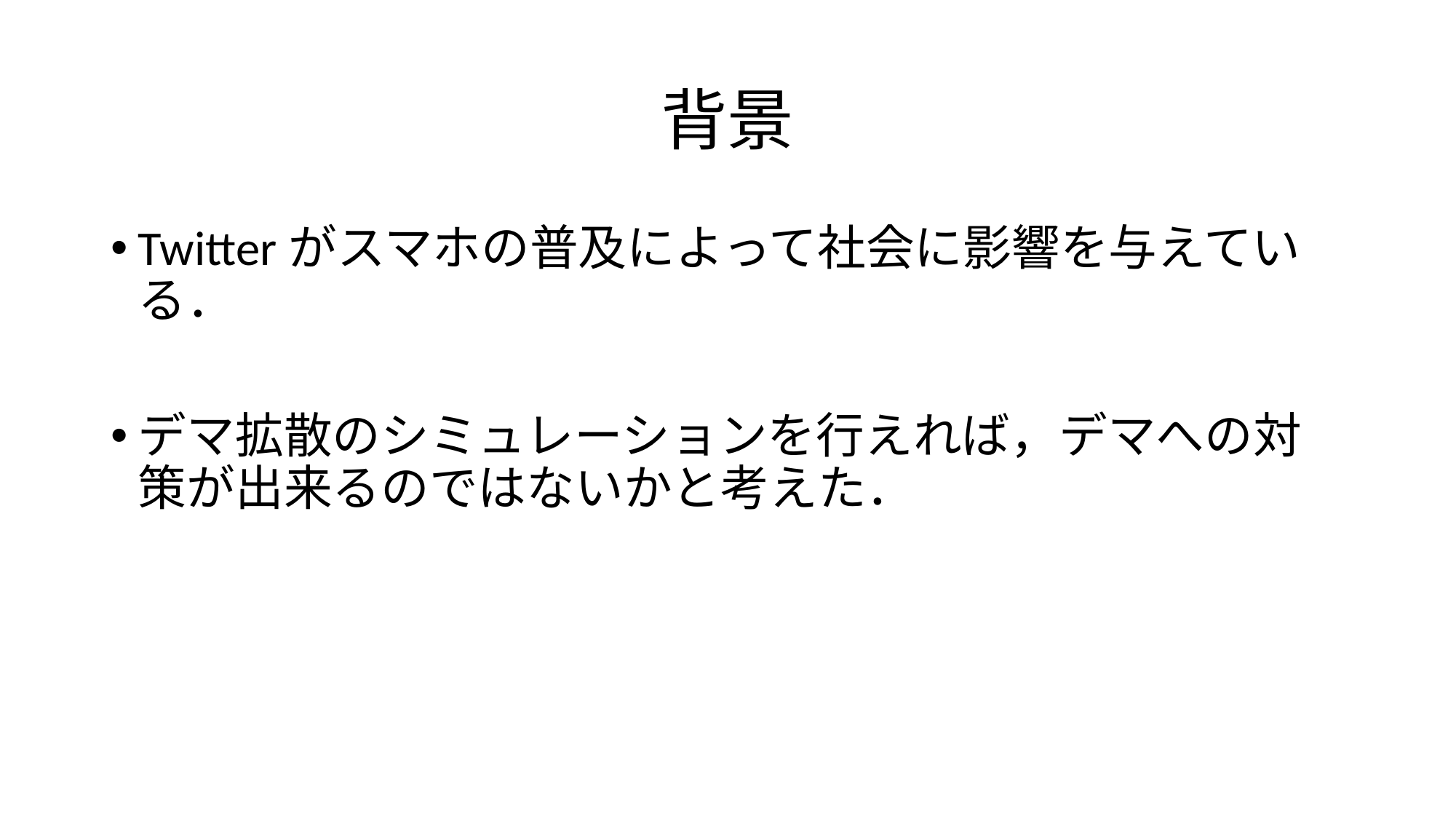

# 背景
Twitterがスマホの普及によって社会に影響を与えている．

デマ拡散のシミュレーションを行えれば，デマへの対策が出来るのではないかと考えた．